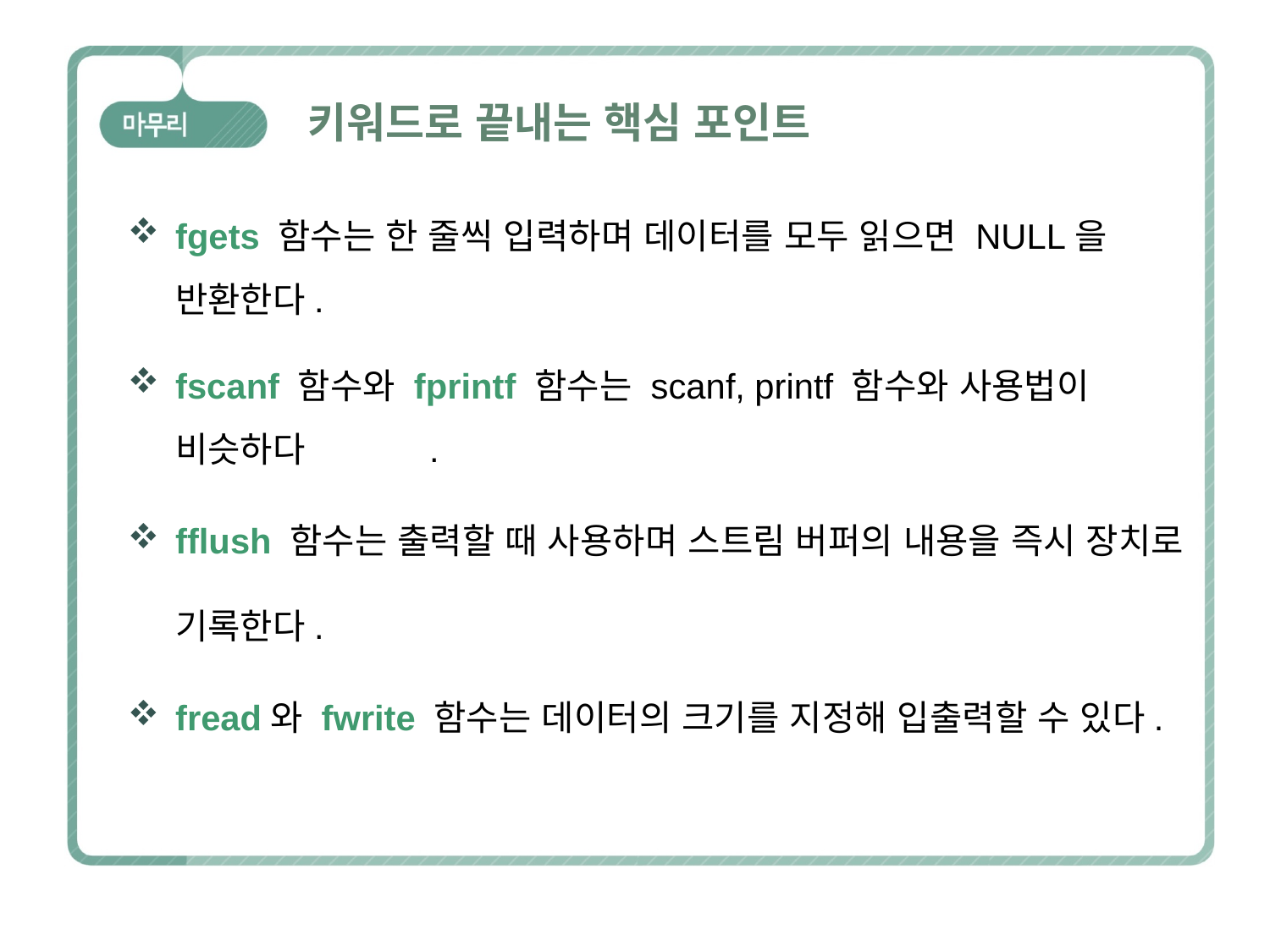

# 키워드로 끝내는 핵심 포인트
fgets 함수는 한 줄씩 입력하며 데이터를 모두 읽으면 NULL을 반환한다.

fscanf 함수와 fprintf 함수는 scanf, printf 함수와 사용법이 비슷하다	.
fflush 함수는 출력할 때 사용하며 스트림 버퍼의 내용을 즉시 장치로 기록한다.
fread와 fwrite 함수는 데이터의 크기를 지정해 입출력할 수 있다.